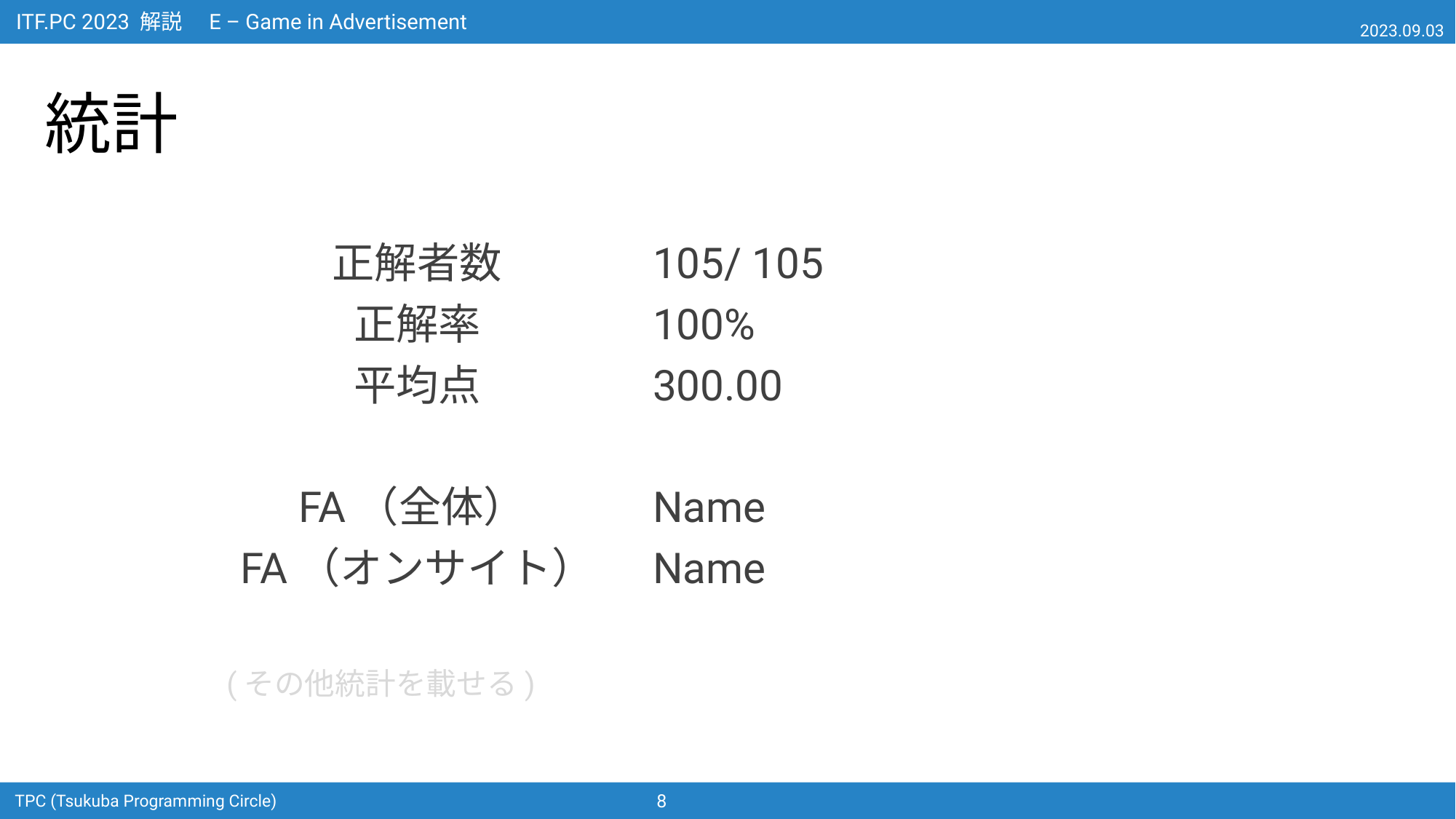

# 統計
正解者数
正解率
平均点

FA（全体）
FA（オンサイト）

(その他統計を載せる)
105/ 105
100%
300.00

Name
Name

8